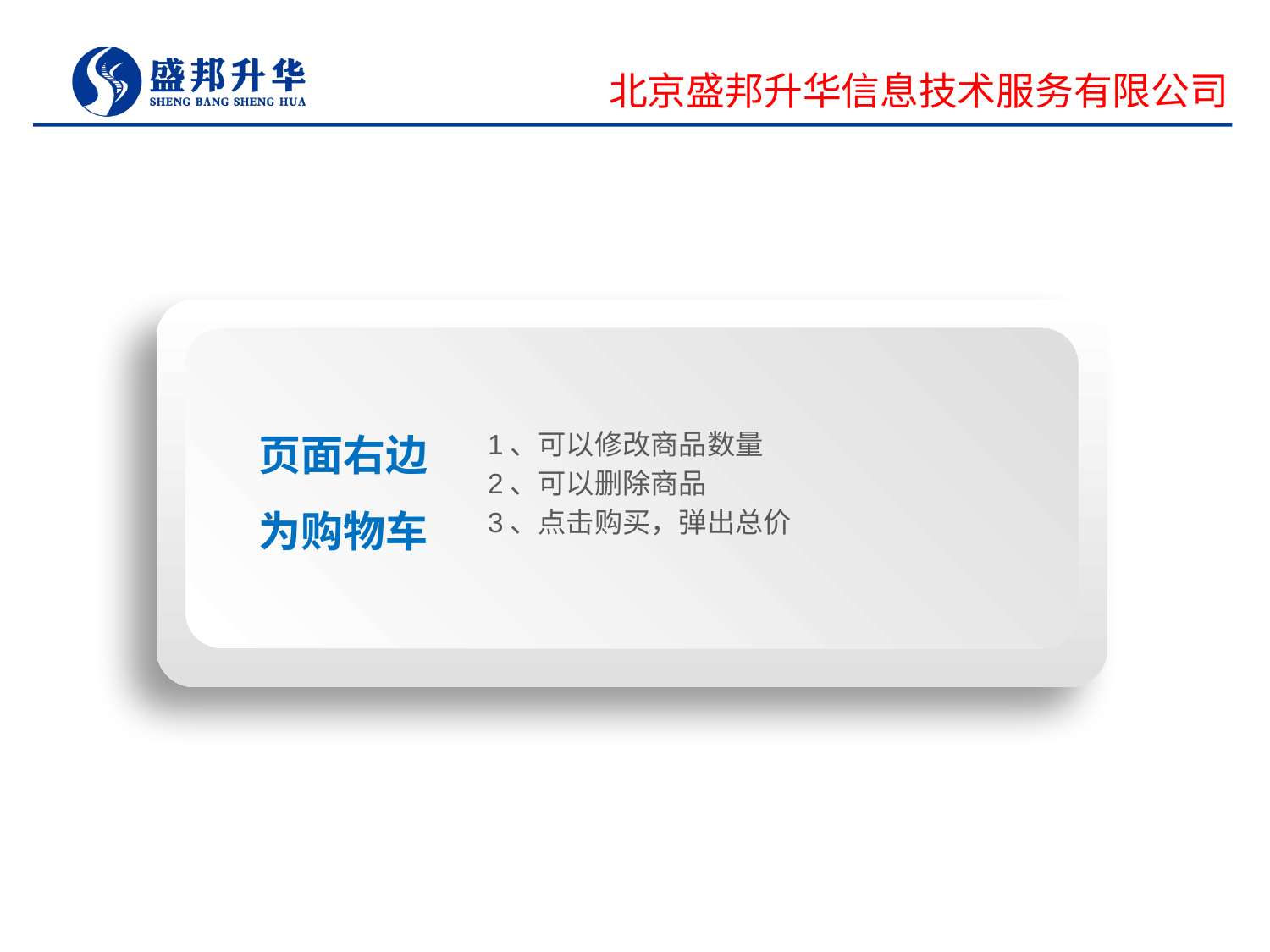

北京盛邦升华信息技术服务有限公司

页面右边为购物车
1、可以修改商品数量
2、可以删除商品
3、点击购买，弹出总价